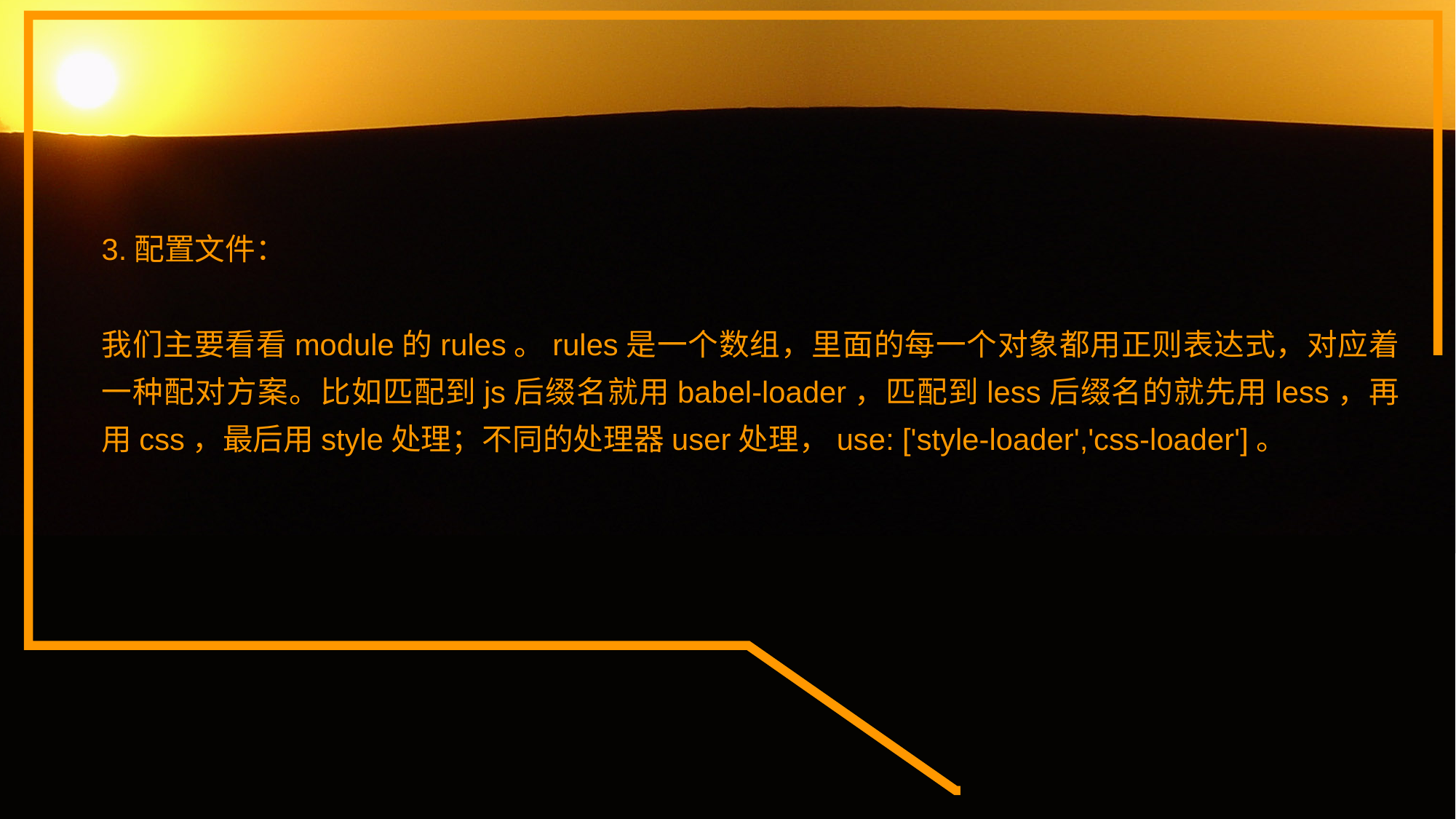

3.配置文件：

我们主要看看module的rules。rules是一个数组，里面的每一个对象都用正则表达式，对应着一种配对方案。比如匹配到js后缀名就用babel-loader，匹配到less后缀名的就先用less，再用css，最后用style处理；不同的处理器user处理，use: ['style-loader','css-loader']。